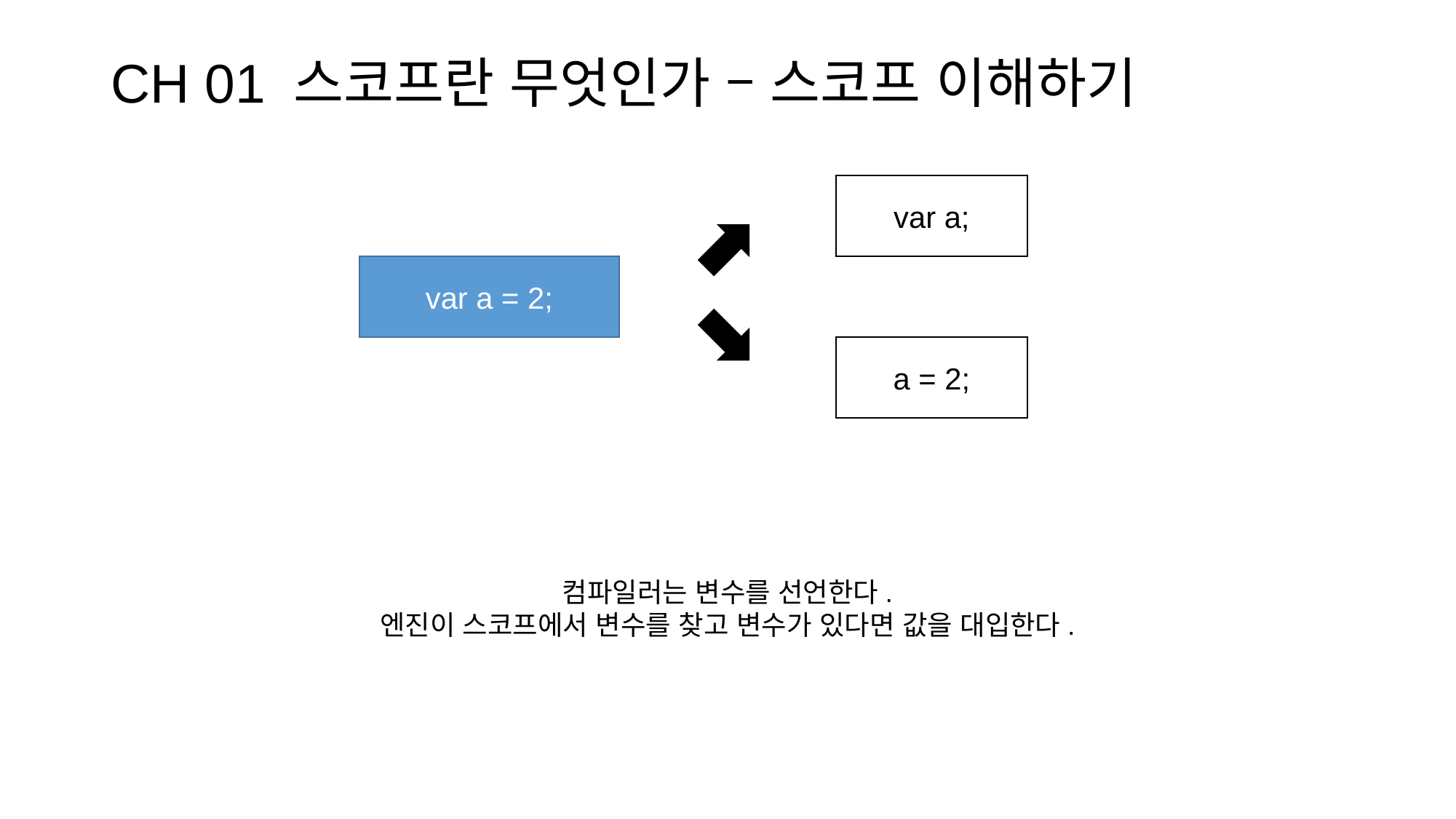

# CH 01 스코프란 무엇인가 – 스코프 이해하기

var a;

var a = 2;
a = 2;
컴파일러는 변수를 선언한다.
엔진이 스코프에서 변수를 찾고 변수가 있다면 값을 대입한다.